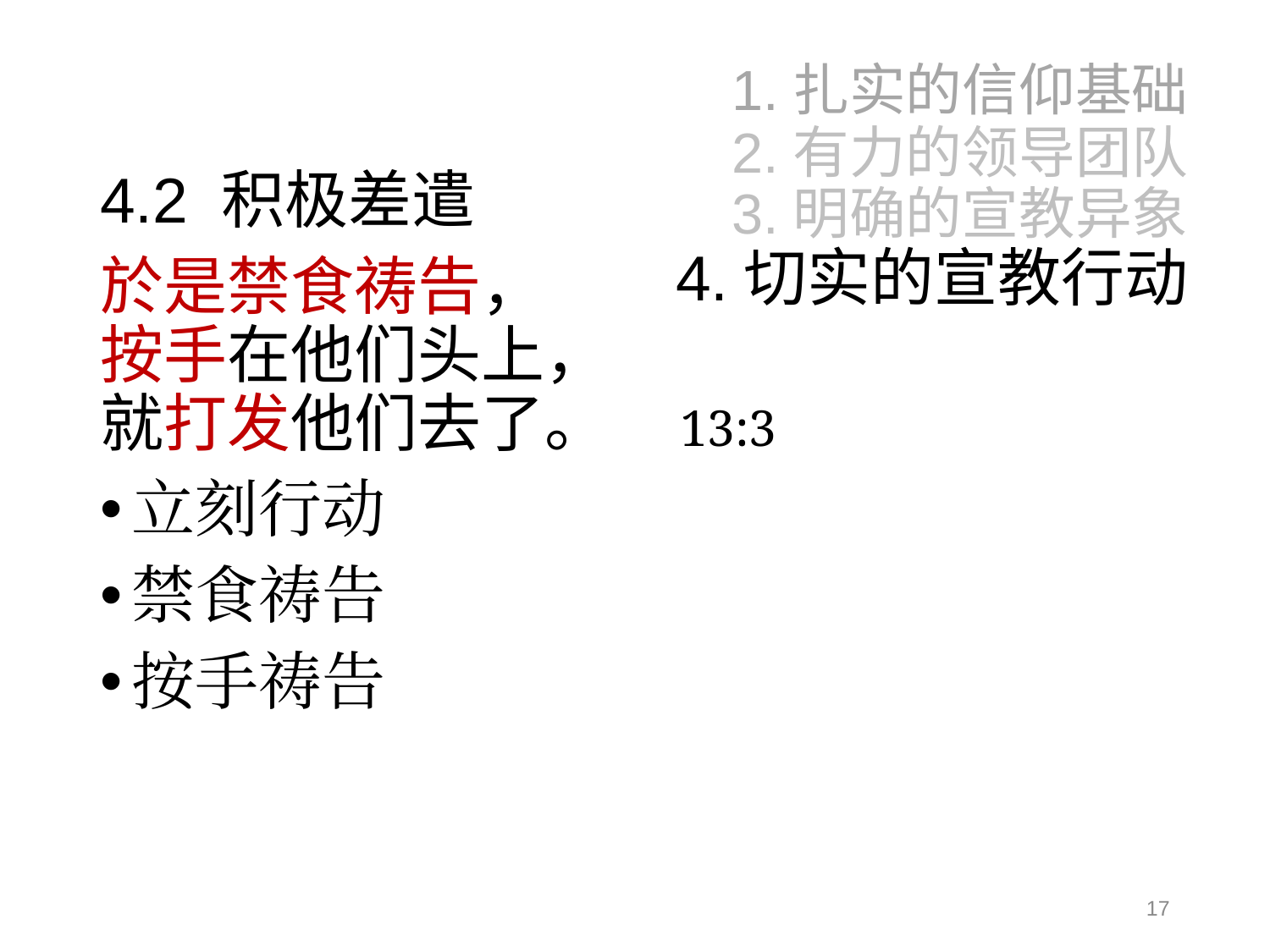

# 1.扎实的信仰基础 2.有力的领导团队 3.明确的宣教异象 4.切实的宣教行动
4.2 积极差遣
於是禁食祷告，
按手在他们头上，
就打发他们去了。    13:3
立刻行动
禁食祷告
按手祷告

17